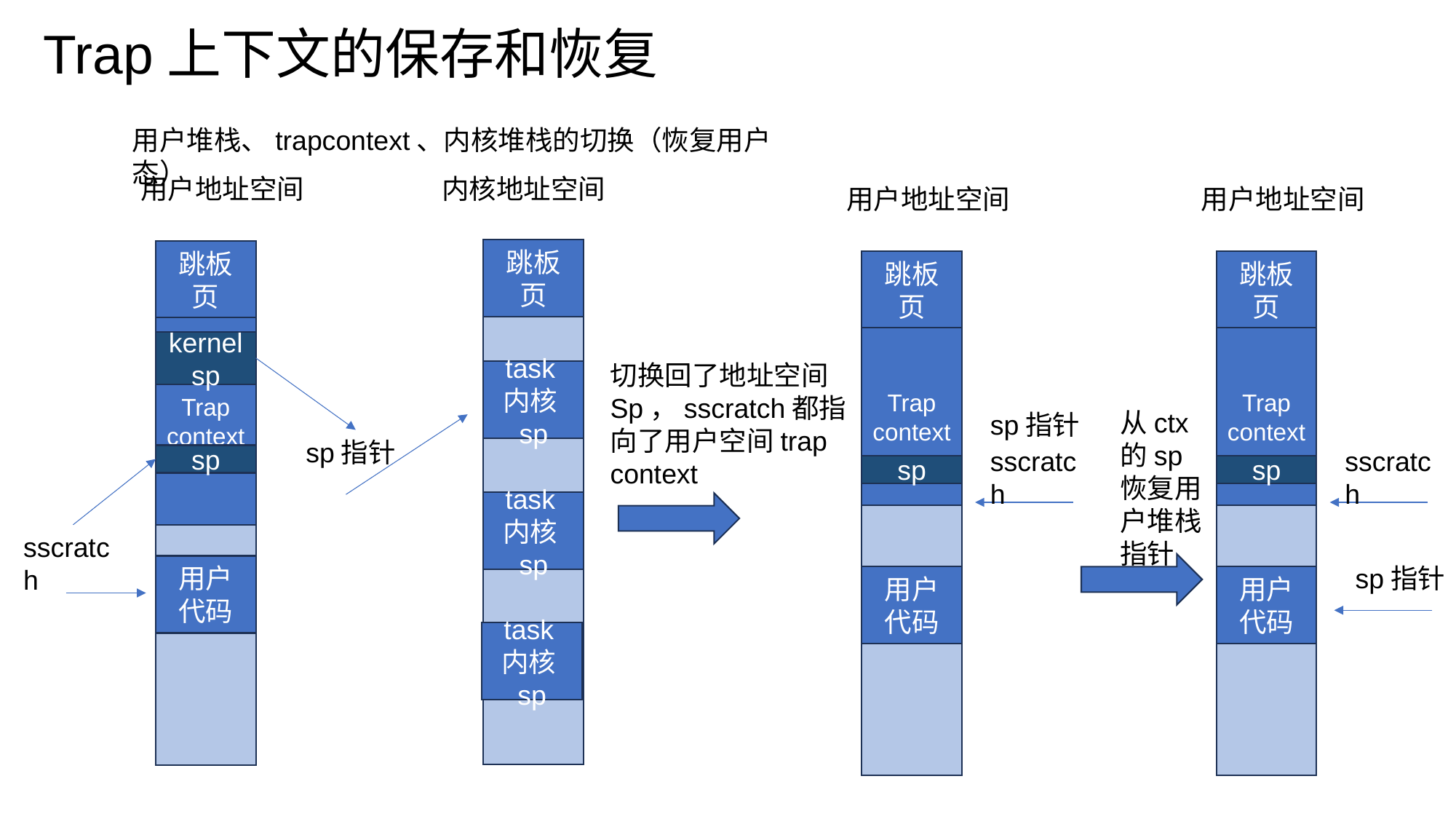

Trap上下文的保存和恢复
用户堆栈、trapcontext、内核堆栈的切换（恢复用户态）
用户地址空间
内核地址空间
用户地址空间
用户地址空间
跳板页
跳板页

跳板页
跳板页

Trap context
Trap context
Trap context
kernelsp
切换回了地址空间
Sp，sscratch都指向了用户空间trap context
task内核sp
从ctx的sp恢复用户堆栈指针
sp指针
sp指针
sscratch
sscratch
sp
sp
sp
task内核sp

sscratch

sp指针
用户代码
用户代码
用户代码
task内核sp